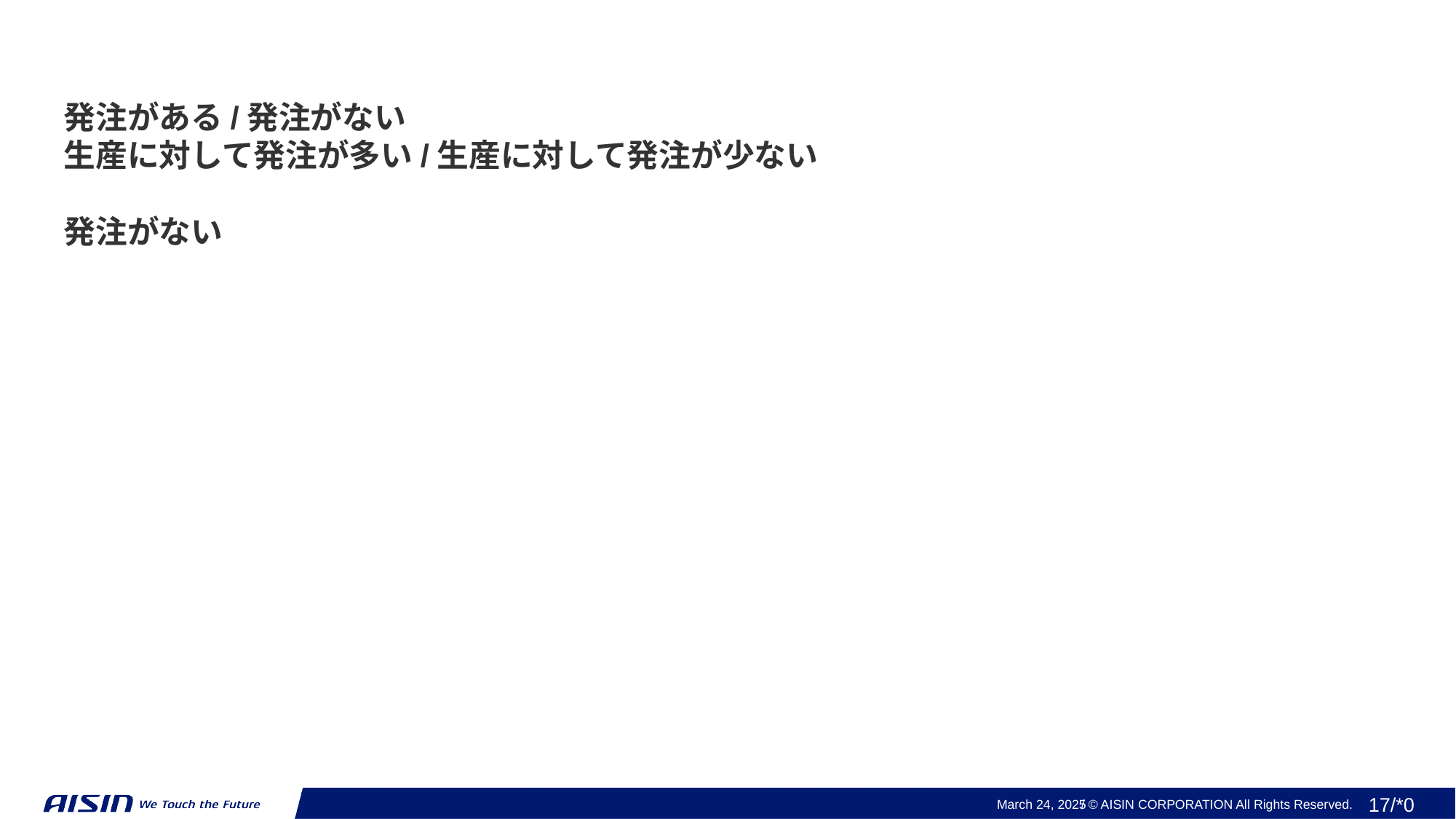

発注がある/発注がない
生産に対して発注が多い/生産に対して発注が少ない

発注がない

March 24, 2025